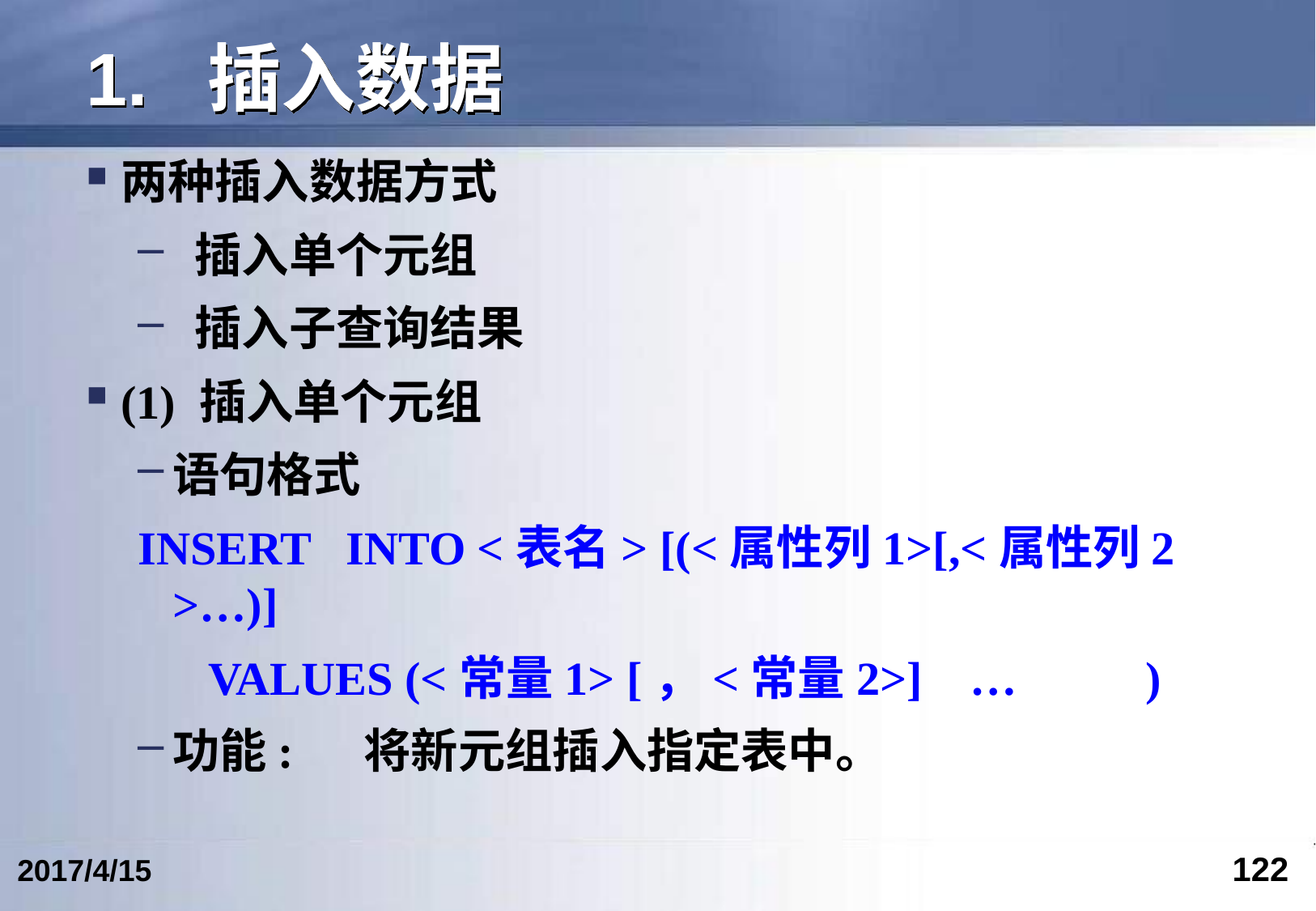

# 1.  插入数据
两种插入数据方式
 插入单个元组
 插入子查询结果
(1) 插入单个元组
语句格式
INSERT   INTO <表名> [(<属性列1>[,<属性列2 >…)]
      VALUES (<常量1> [，<常量2>]    …           )
功能:     将新元组插入指定表中。
122
2017/4/15